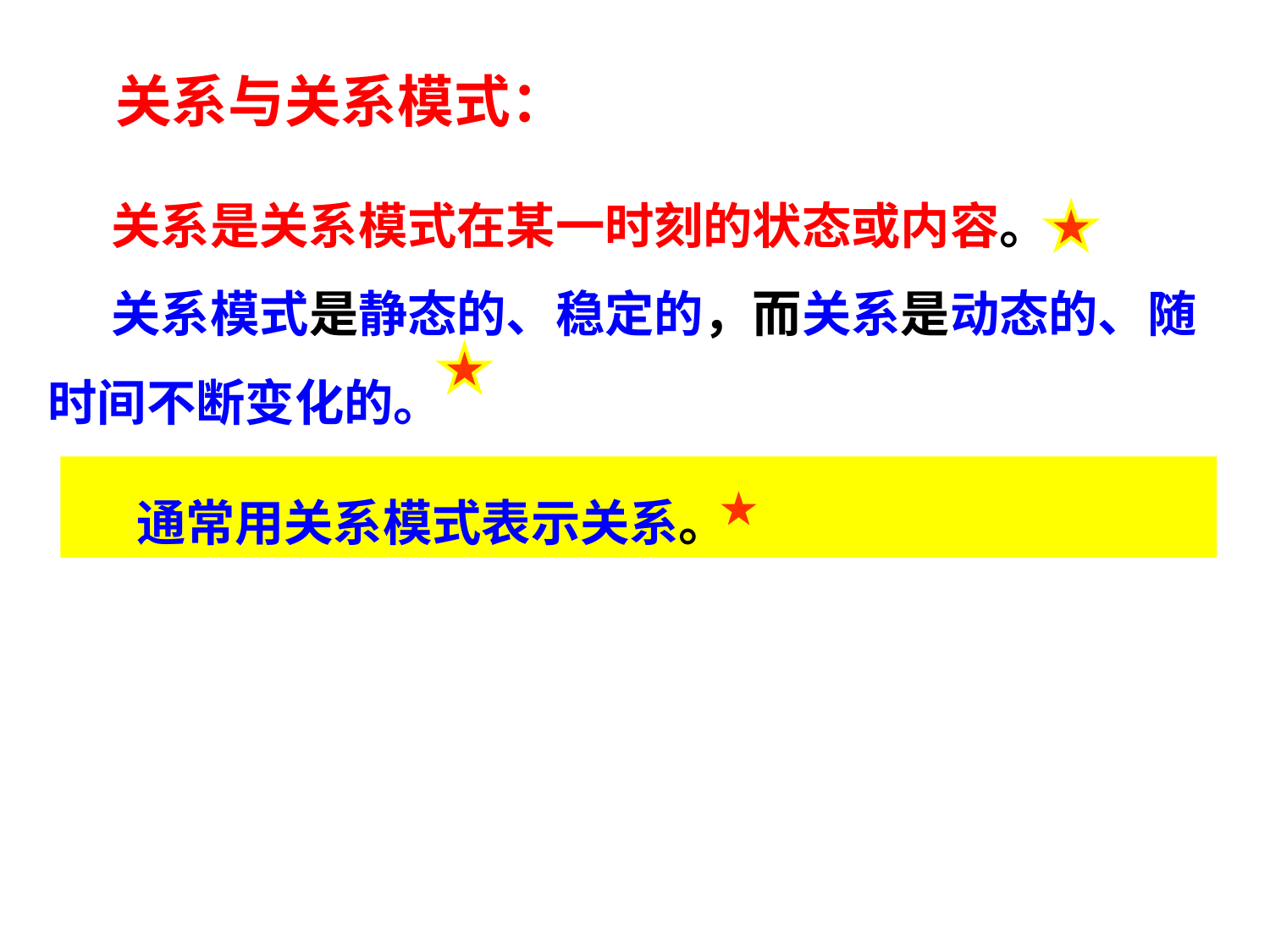

关系与关系模式：
关系是关系模式在某一时刻的状态或内容。
关系模式是静态的、稳定的，而关系是动态的、随时间不断变化的。

通常用关系模式表示关系。